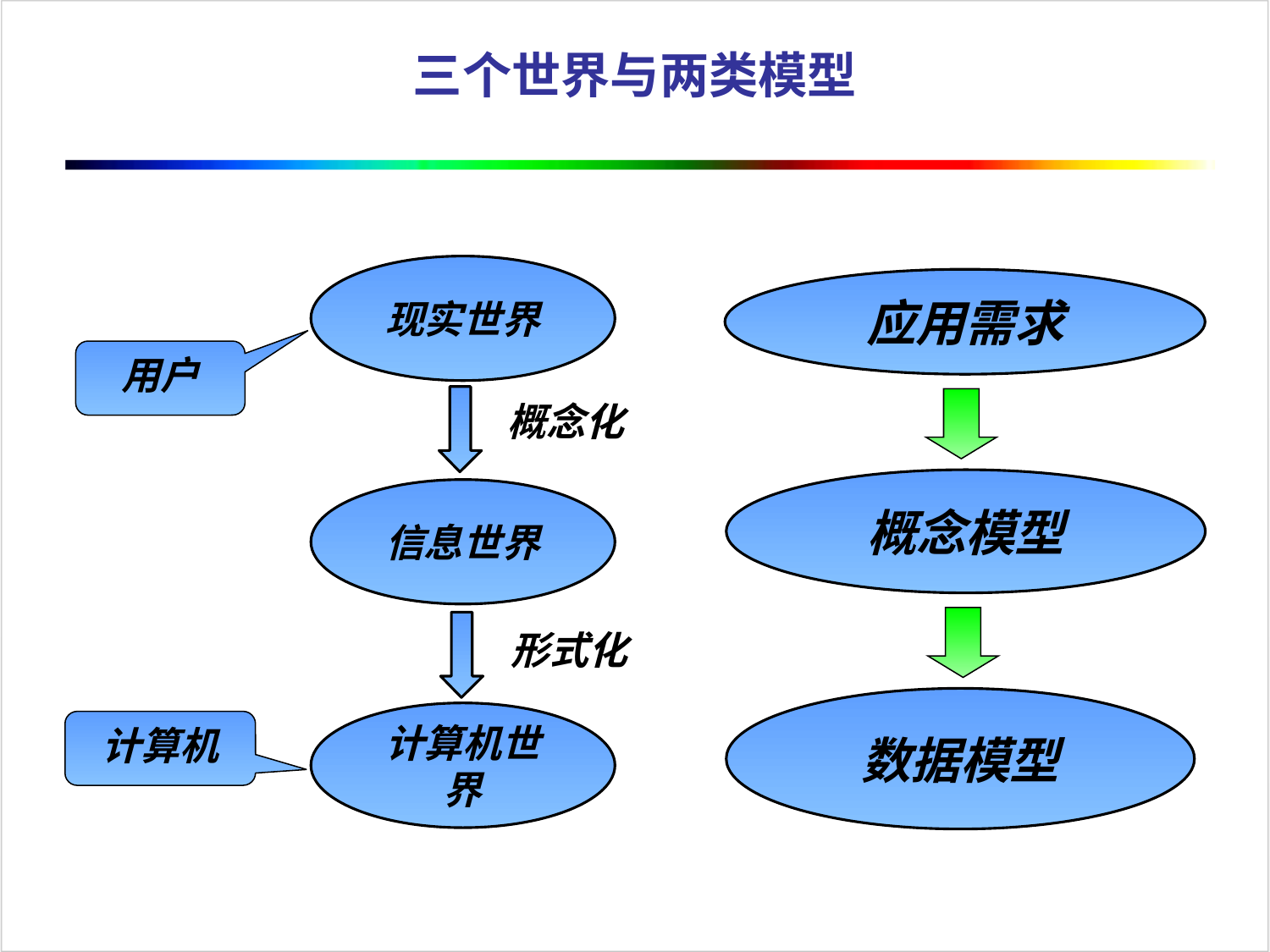

# 三个世界与两类模型
现实世界
用户

概念化
信息世界

形式化
计算机世界
计算机
应用需求

概念模型

数据模型